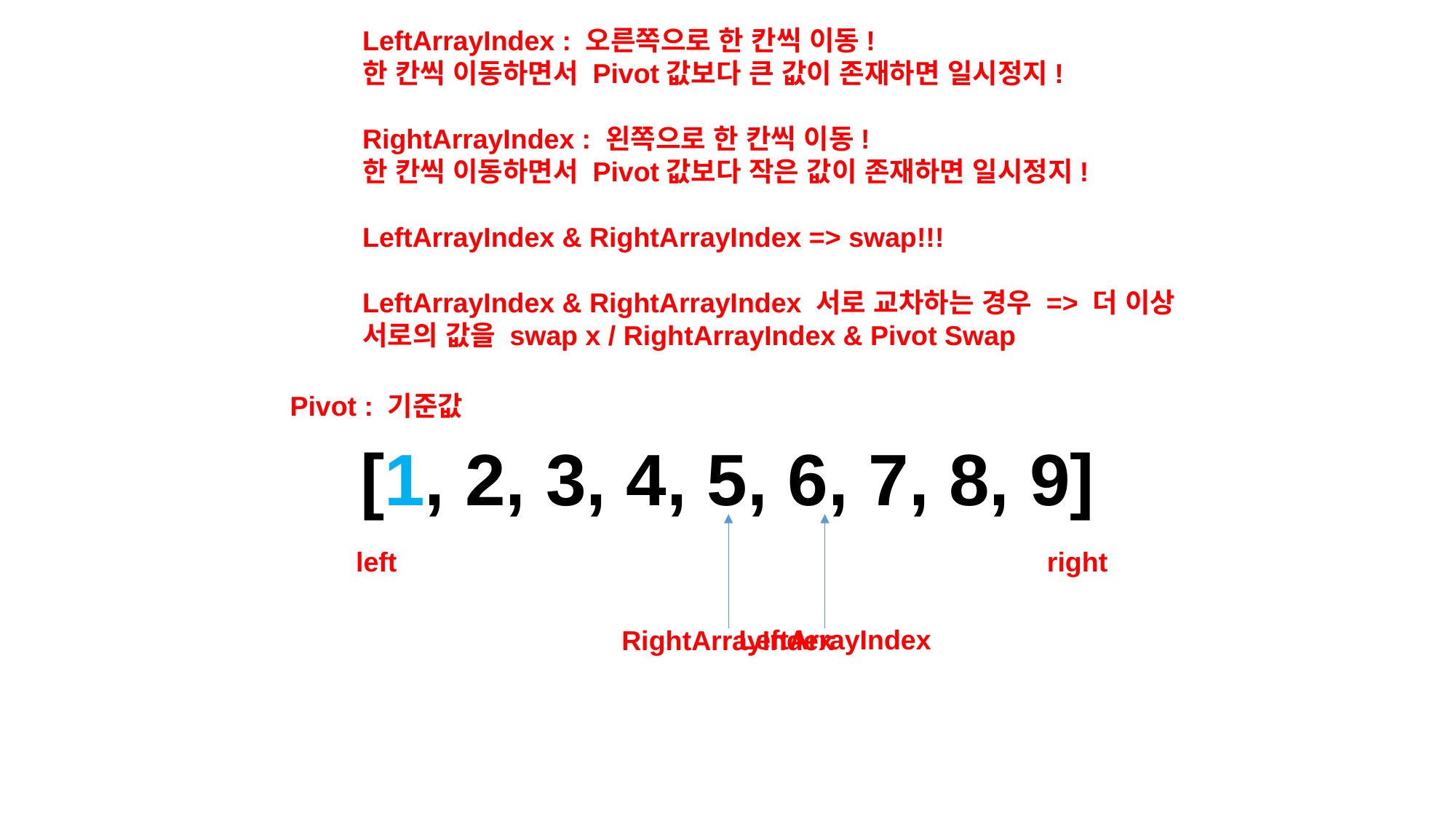

LeftArrayIndex : 오른쪽으로 한 칸씩 이동!
한 칸씩 이동하면서 Pivot값보다 큰 값이 존재하면 일시정지!

RightArrayIndex : 왼쪽으로 한 칸씩 이동!
한 칸씩 이동하면서 Pivot값보다 작은 값이 존재하면 일시정지!

LeftArrayIndex & RightArrayIndex => swap!!!

LeftArrayIndex & RightArrayIndex 서로 교차하는 경우 => 더 이상 서로의 값을 swap x / RightArrayIndex & Pivot Swap
Pivot : 기준값
[1, 2, 3, 4, 5, 6, 7, 8, 9]
RightArrayIndex
LeftArrayIndex
left
right